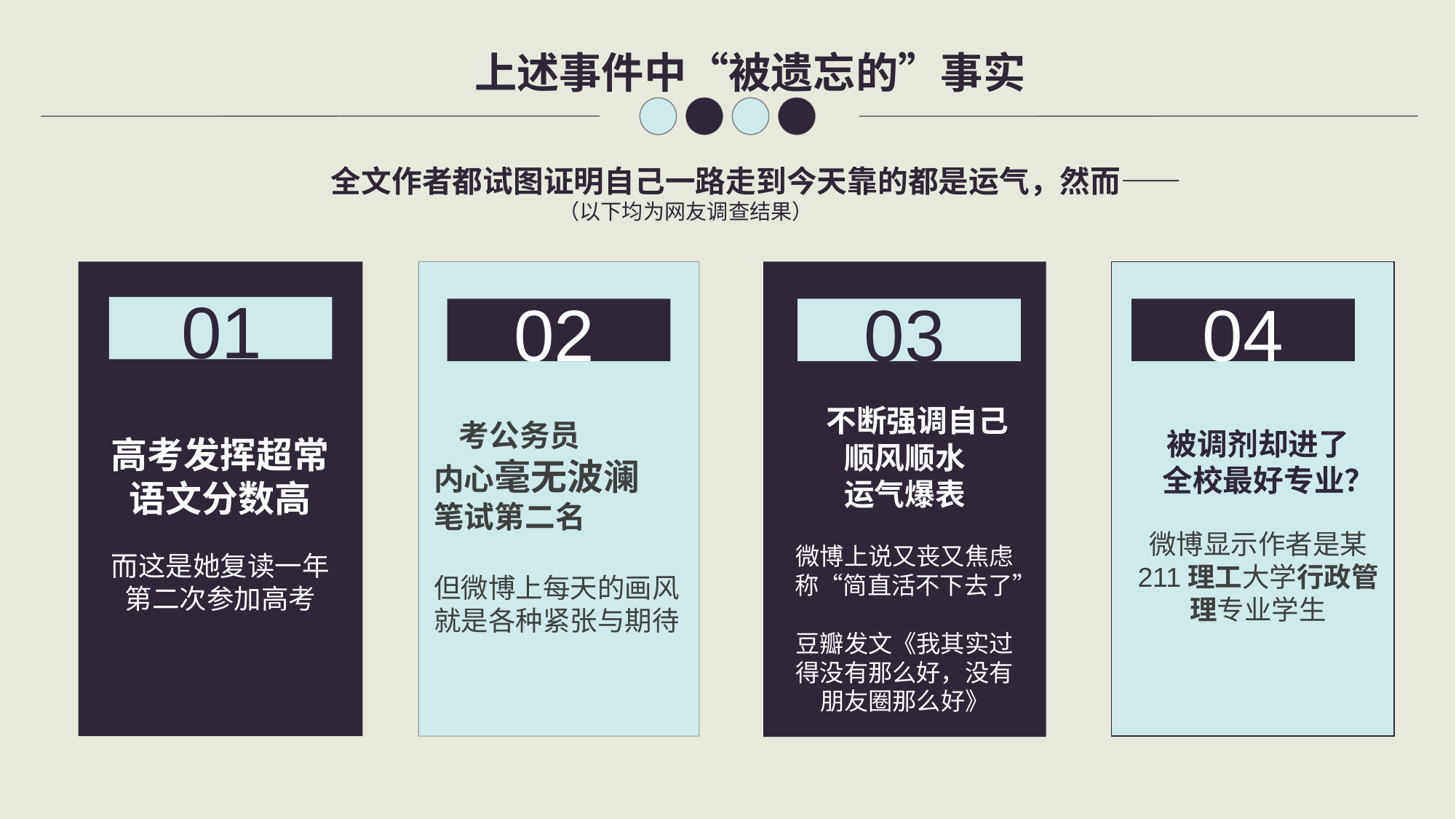

上述事件中“被遗忘的”事实

全文作者都试图证明自己一路走到今天靠的都是运气，然而——
                                               （以下均为网友调查结果）

01
04
02
03

  不断强调自己
顺风顺水
运气爆表

微博上说又丧又焦虑
   称“简直活不下去了”

豆瓣发文《我其实过
得没有那么好，没有
朋友圈那么好》
  考公务员
内心毫无波澜
笔试第二名

但微博上每天的画风
就是各种紧张与期待

被调剂却进了
  全校最好专业？

微博显示作者是某
211理工大学行政管理专业学生

高考发挥超常语文分数高

而这是她复读一年
第二次参加高考